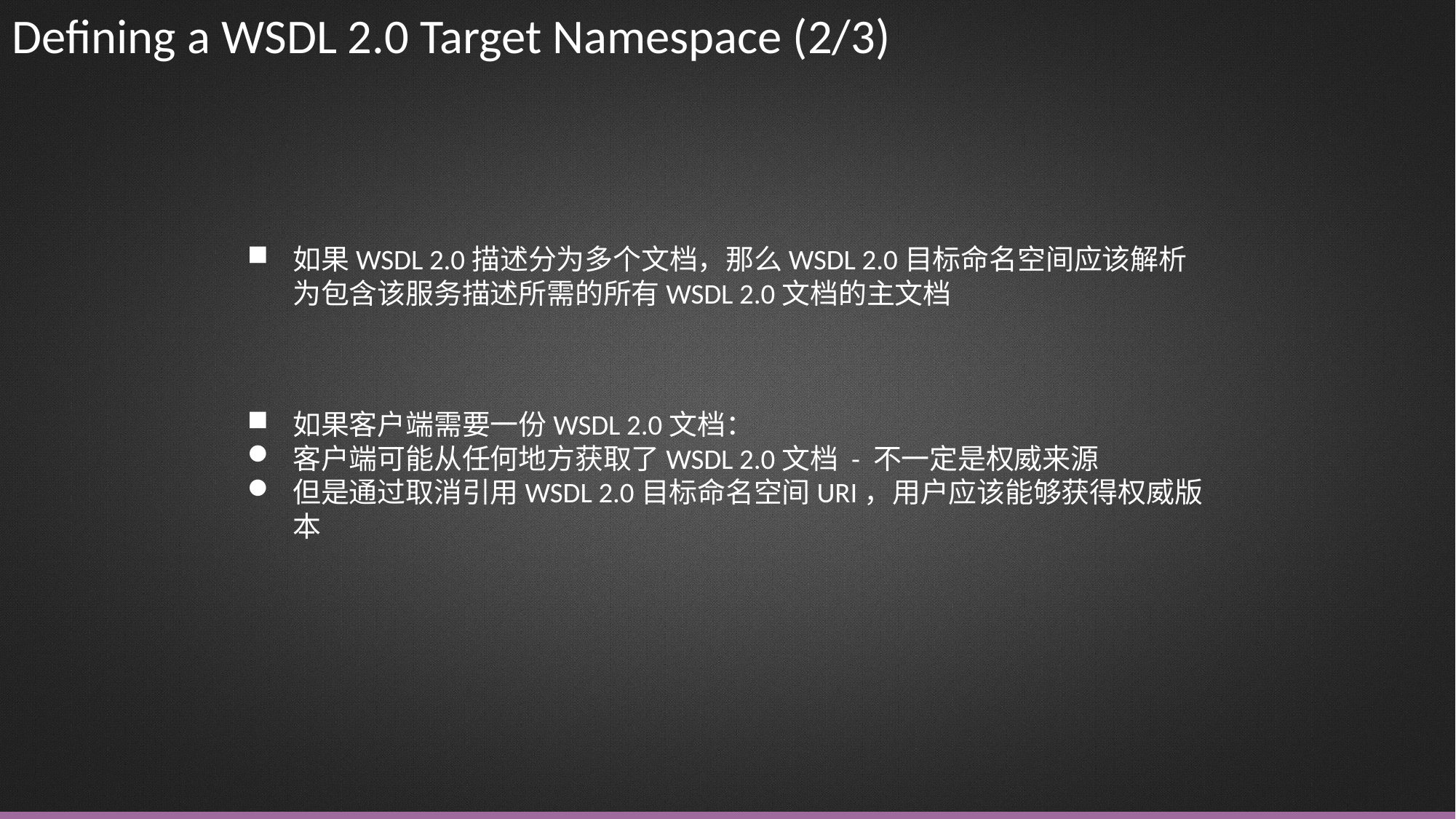

Defining a WSDL 2.0 Target Namespace (2/3)
如果WSDL 2.0描述分为多个文档，那么WSDL 2.0目标命名空间应该解析为包含该服务描述所需的所有WSDL 2.0文档的主文档
如果客户端需要一份WSDL 2.0文档：
客户端可能从任何地方获取了WSDL 2.0文档 - 不一定是权威来源
但是通过取消引用WSDL 2.0目标命名空间URI，用户应该能够获得权威版本